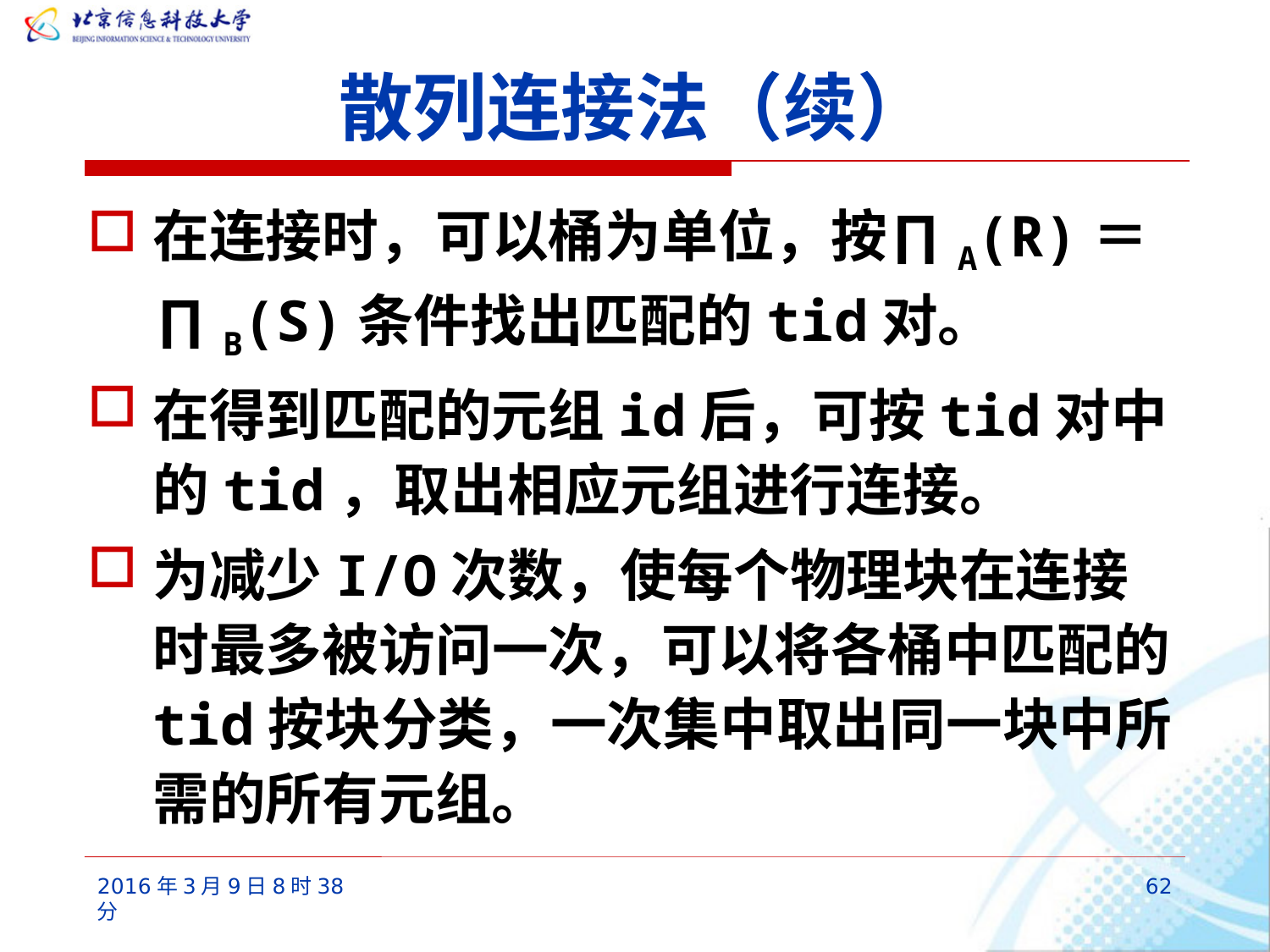

# 散列连接法（续）
在连接时，可以桶为单位，按∏A(R)＝∏B(S)条件找出匹配的tid对。
在得到匹配的元组id后，可按tid对中的tid，取出相应元组进行连接。
为减少I/O次数，使每个物理块在连接时最多被访问一次，可以将各桶中匹配的tid按块分类，一次集中取出同一块中所需的所有元组。
2016年3月9日8时38分
62